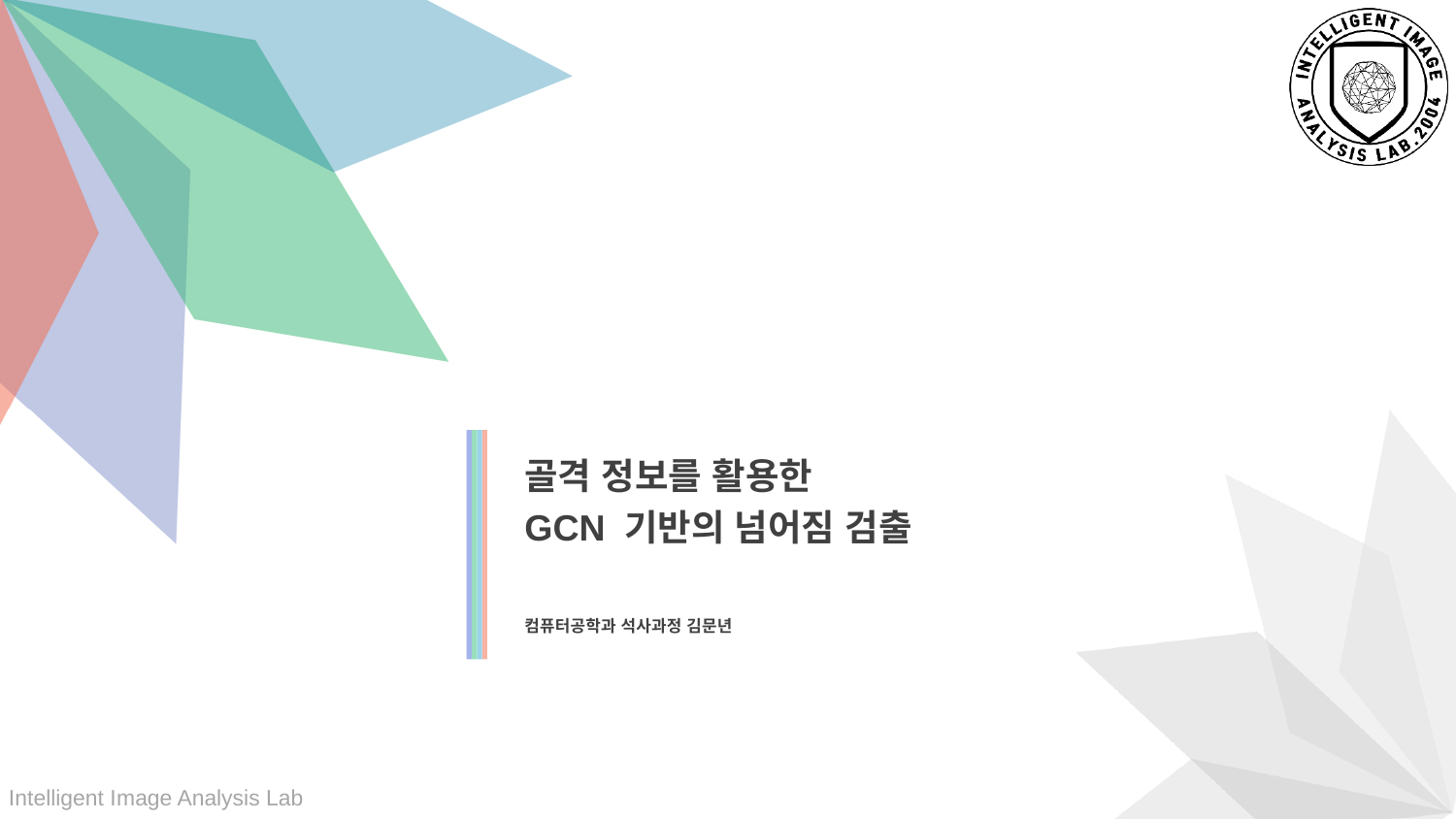

골격 정보를 활용한
GCN 기반의 넘어짐 검출

컴퓨터공학과 석사과정 김문년